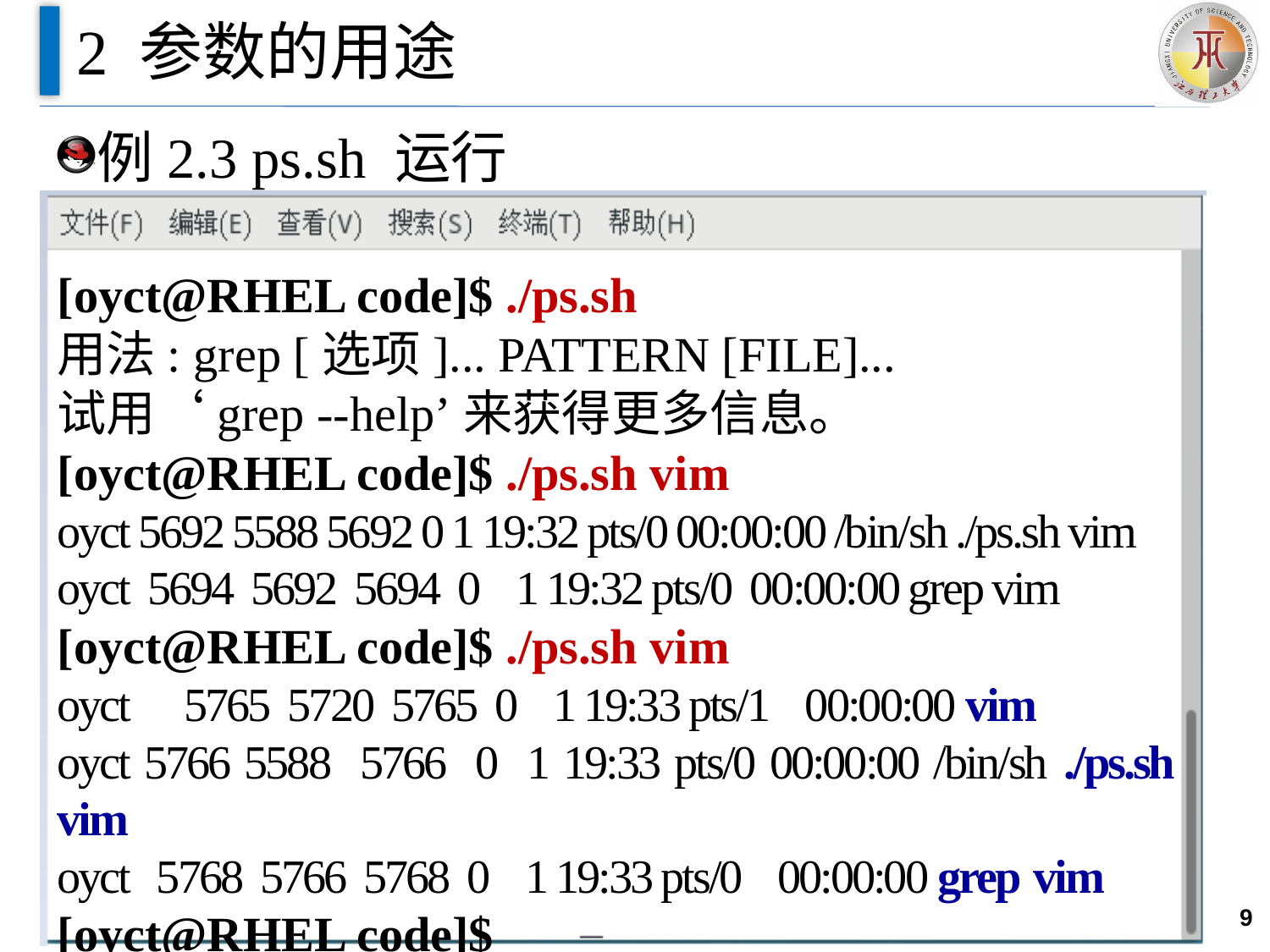

# 2 参数的用途
例2.3 ps.sh 运行
[oyct@RHEL code]$ ./ps.sh
用法: grep [选项]... PATTERN [FILE]...
试用‘grep --help’来获得更多信息。
[oyct@RHEL code]$ ./ps.sh vim
oyct 5692 5588 5692 0 1 19:32 pts/0 00:00:00 /bin/sh ./ps.sh vim
oyct  5694  5692  5694  0    1 19:32 pts/0  00:00:00 grep vim
[oyct@RHEL code]$ ./ps.sh vim
oyct      5765  5720  5765  0    1 19:33 pts/1    00:00:00 vim
oyct 5766 5588  5766  0  1 19:33 pts/0 00:00:00 /bin/sh ./ps.sh vim
oyct   5768  5766  5768  0    1 19:33 pts/0    00:00:00 grep vim
[oyct@RHEL code]$
9